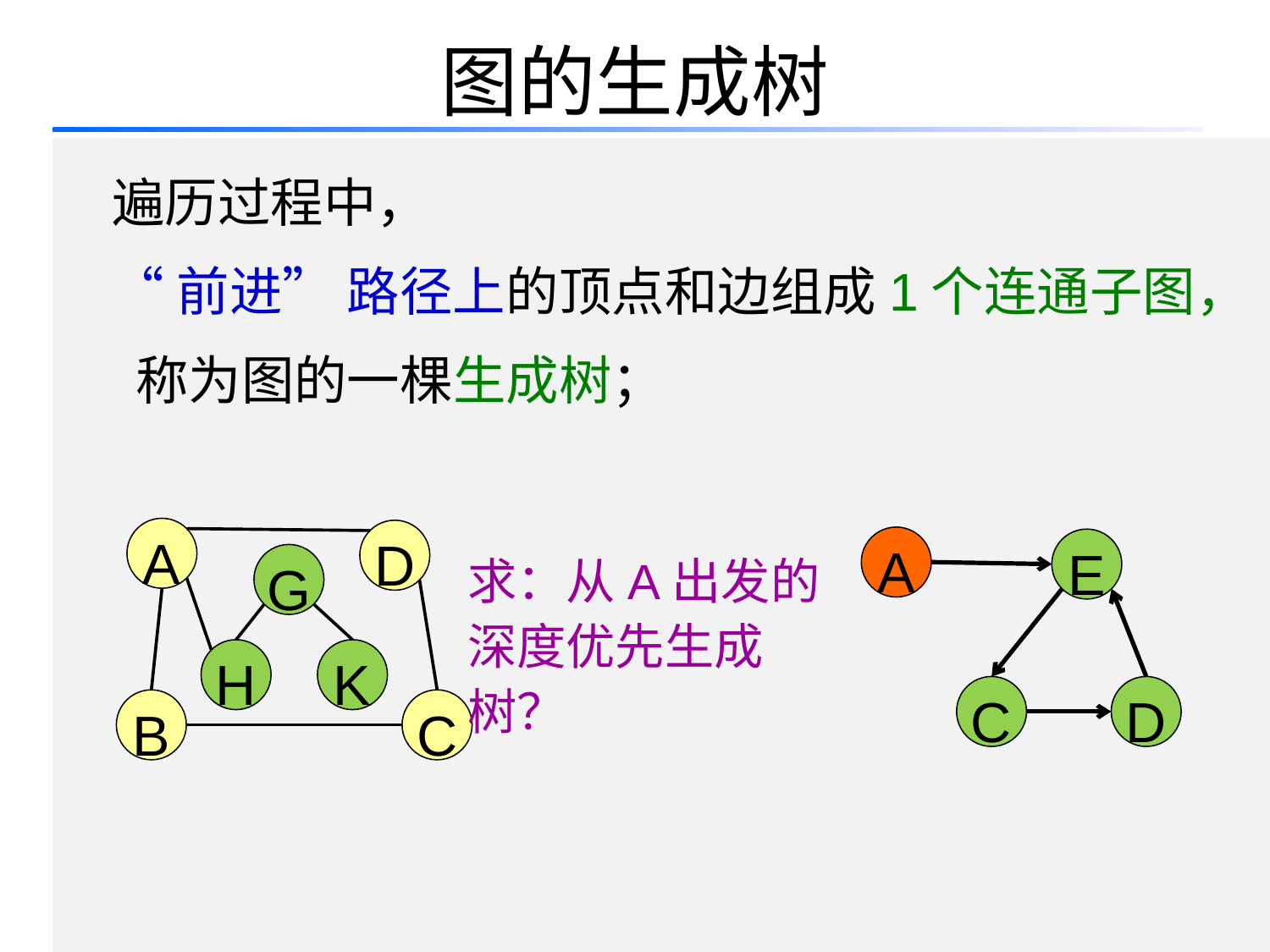

# 图的生成树

  遍历过程中，
   “前进” 路径上的顶点和边组成1个连通子图，
    称为图的一棵生成树；
A
D
A
E
求：从A出发的
深度优先生成树？
G
H
K
C
D
B
C